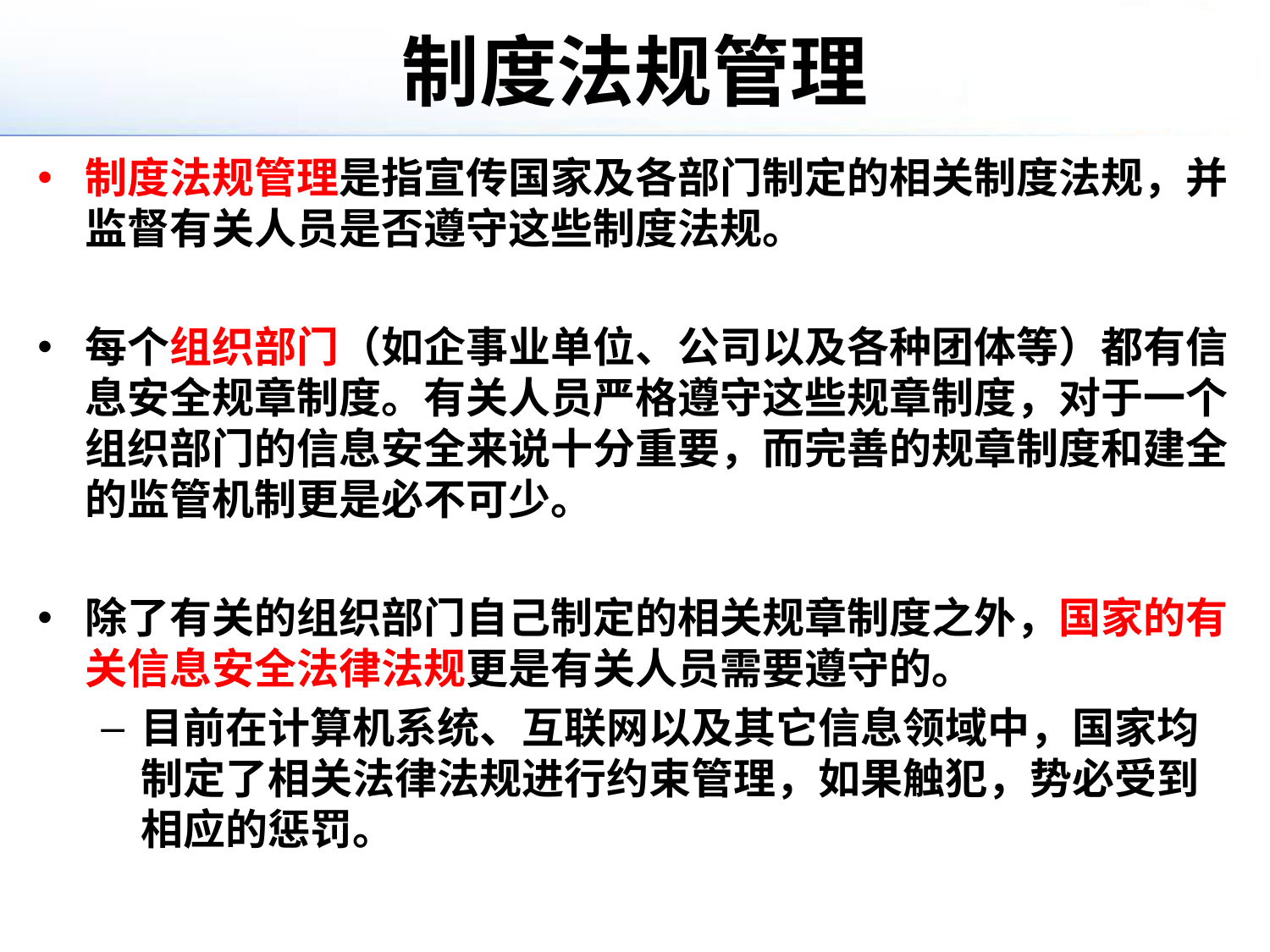

# 制度法规管理
制度法规管理是指宣传国家及各部门制定的相关制度法规，并监督有关人员是否遵守这些制度法规。

每个组织部门（如企事业单位、公司以及各种团体等）都有信息安全规章制度。有关人员严格遵守这些规章制度，对于一个组织部门的信息安全来说十分重要，而完善的规章制度和建全的监管机制更是必不可少。

除了有关的组织部门自己制定的相关规章制度之外，国家的有关信息安全法律法规更是有关人员需要遵守的。
目前在计算机系统、互联网以及其它信息领域中，国家均制定了相关法律法规进行约束管理，如果触犯，势必受到相应的惩罚。